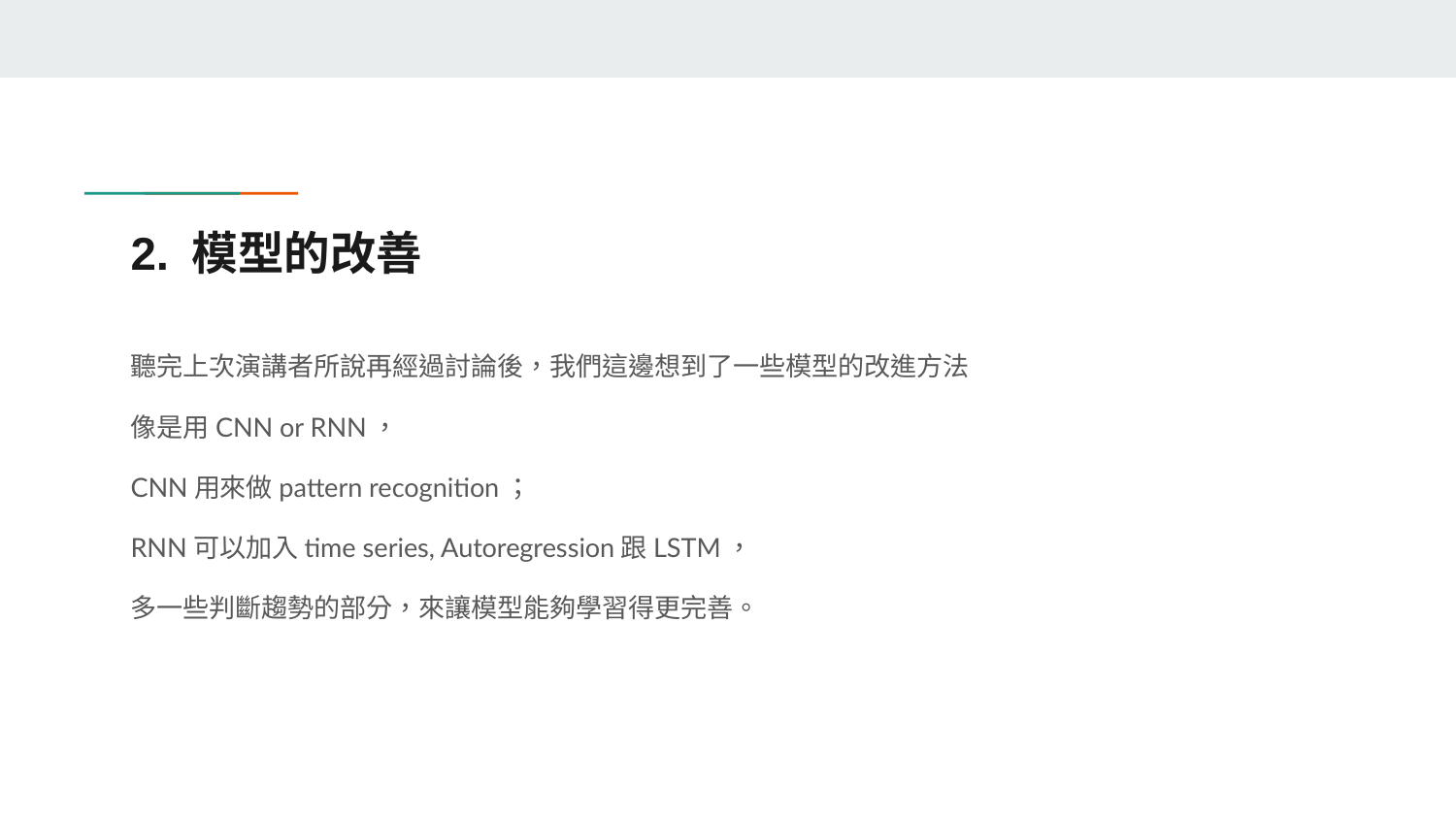

# 2. 模型的改善
聽完上次演講者所說再經過討論後，我們這邊想到了一些模型的改進方法
像是用CNN or RNN，
CNN用來做pattern recognition；
RNN可以加入time series, Autoregression跟LSTM，
多一些判斷趨勢的部分，來讓模型能夠學習得更完善。